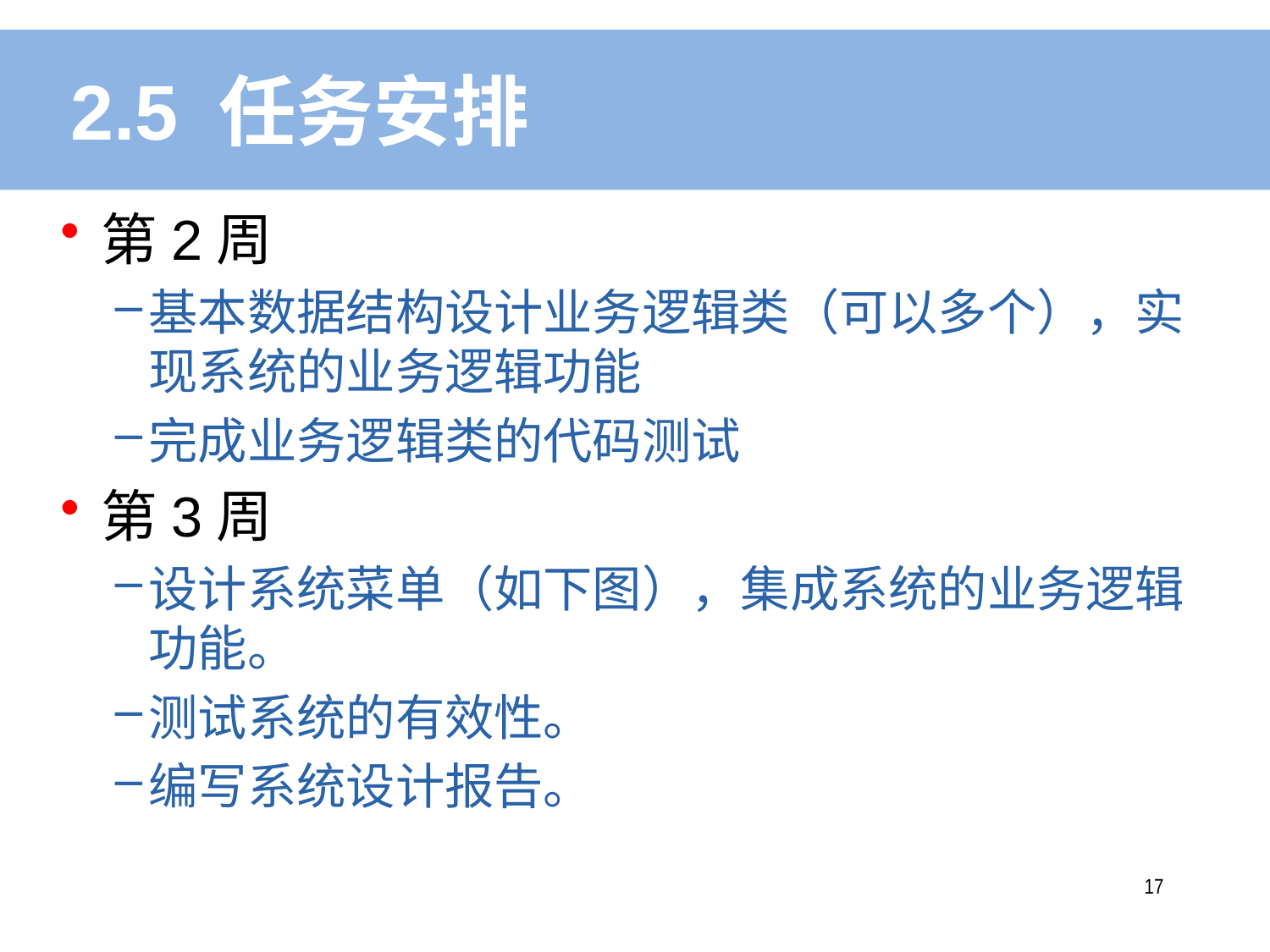

# 2.5 任务安排
第2周
基本数据结构设计业务逻辑类（可以多个），实现系统的业务逻辑功能
完成业务逻辑类的代码测试
第3周
设计系统菜单（如下图），集成系统的业务逻辑功能。
测试系统的有效性。
编写系统设计报告。
17